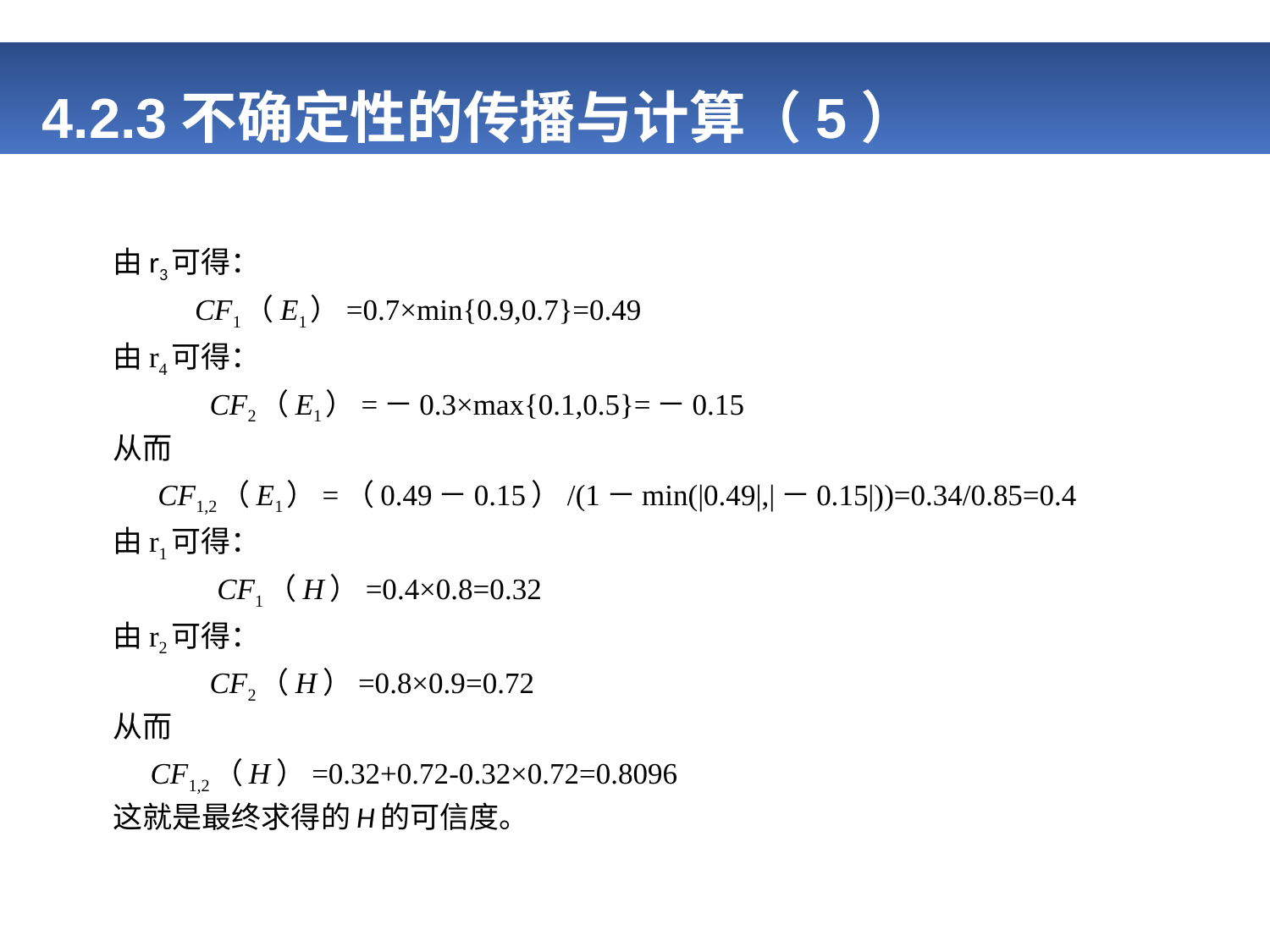

# 4.2.3不确定性的传播与计算（5）
由r3可得：
            CF1（E1）=0.7×min{0.9,0.7}=0.49
由r4可得：
             CF2（E1）=－0.3×max{0.1,0.5}=－0.15
从而
      CF1,2（E1）=（0.49－0.15）/(1－min(|0.49|,|－0.15|))=0.34/0.85=0.4
由r1可得：
              CF1（H）=0.4×0.8=0.32
由r2可得：
             CF2（H）=0.8×0.9=0.72
从而
     CF1,2（H）=0.32+0.72-0.32×0.72=0.8096
这就是最终求得的H的可信度。